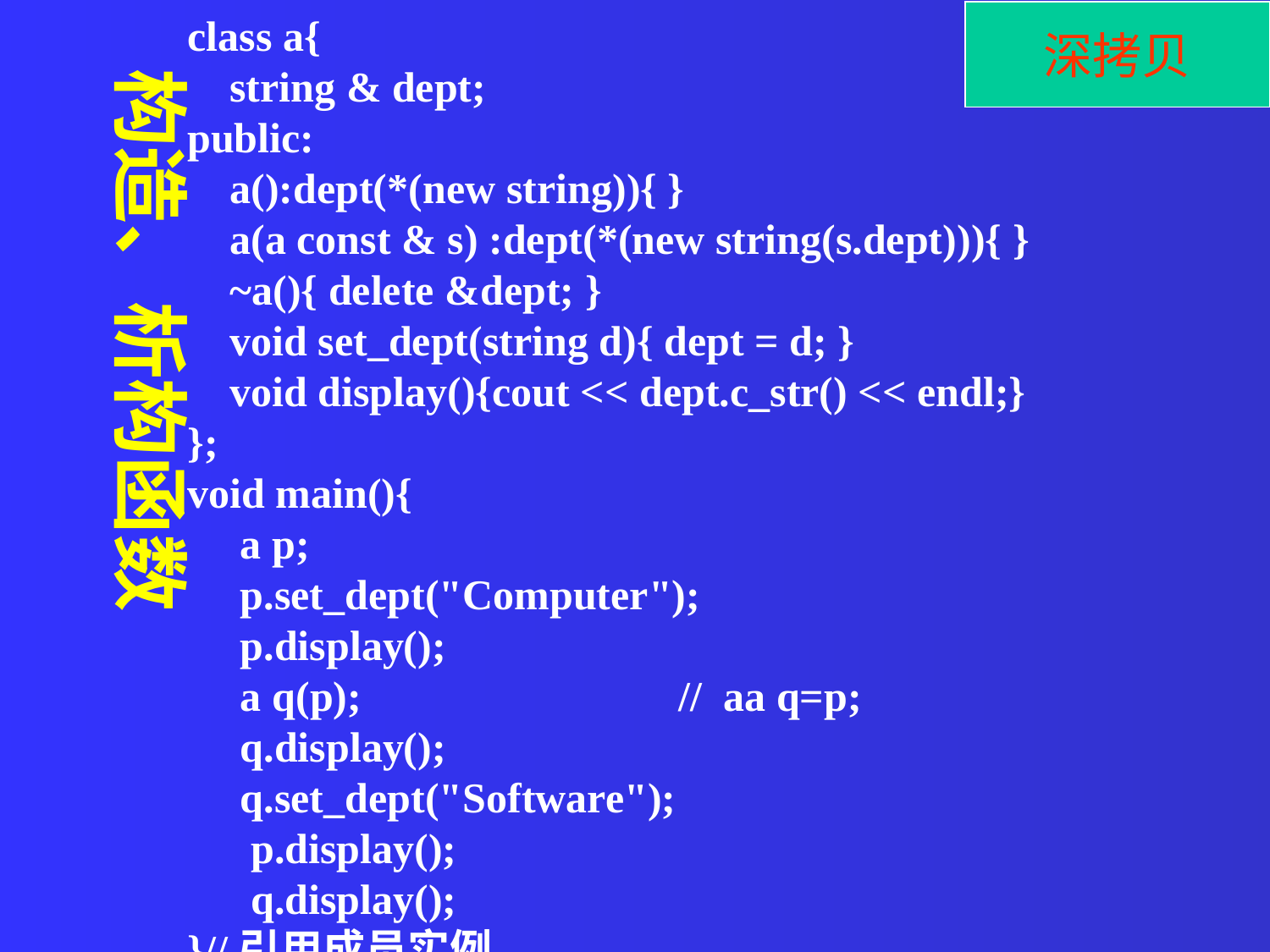

深拷贝
class a{
    string & dept;
public:
    a():dept(*(new string)){ }
    a(a const & s) :dept(*(new string(s.dept))){ }
    ~a(){ delete &dept; }
    void set_dept(string d){ dept = d; }
    void display(){cout << dept.c_str() << endl;}
};
void main(){
     a p;
     p.set_dept("Computer");
     p.display();
     a q(p);                              //  aa q=p;
     q.display();
     q.set_dept("Software");
      p.display();
      q.display();
}//引用成员实例
构造、析构函数